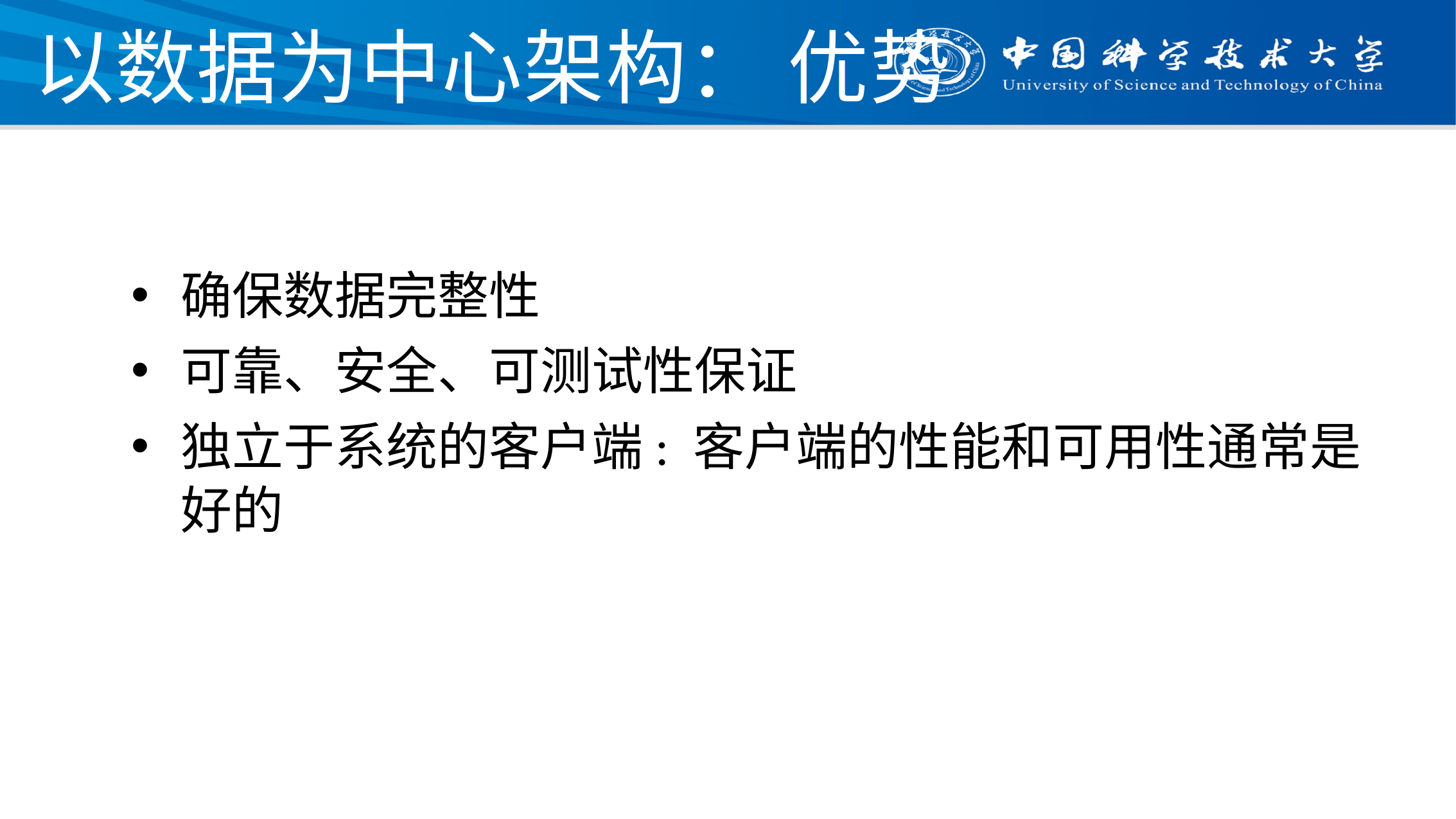

# 以数据为中心架构： 优势
确保数据完整性
可靠、安全、可测试性保证
独立于系统的客户端: 客户端的性能和可用性通常是好的